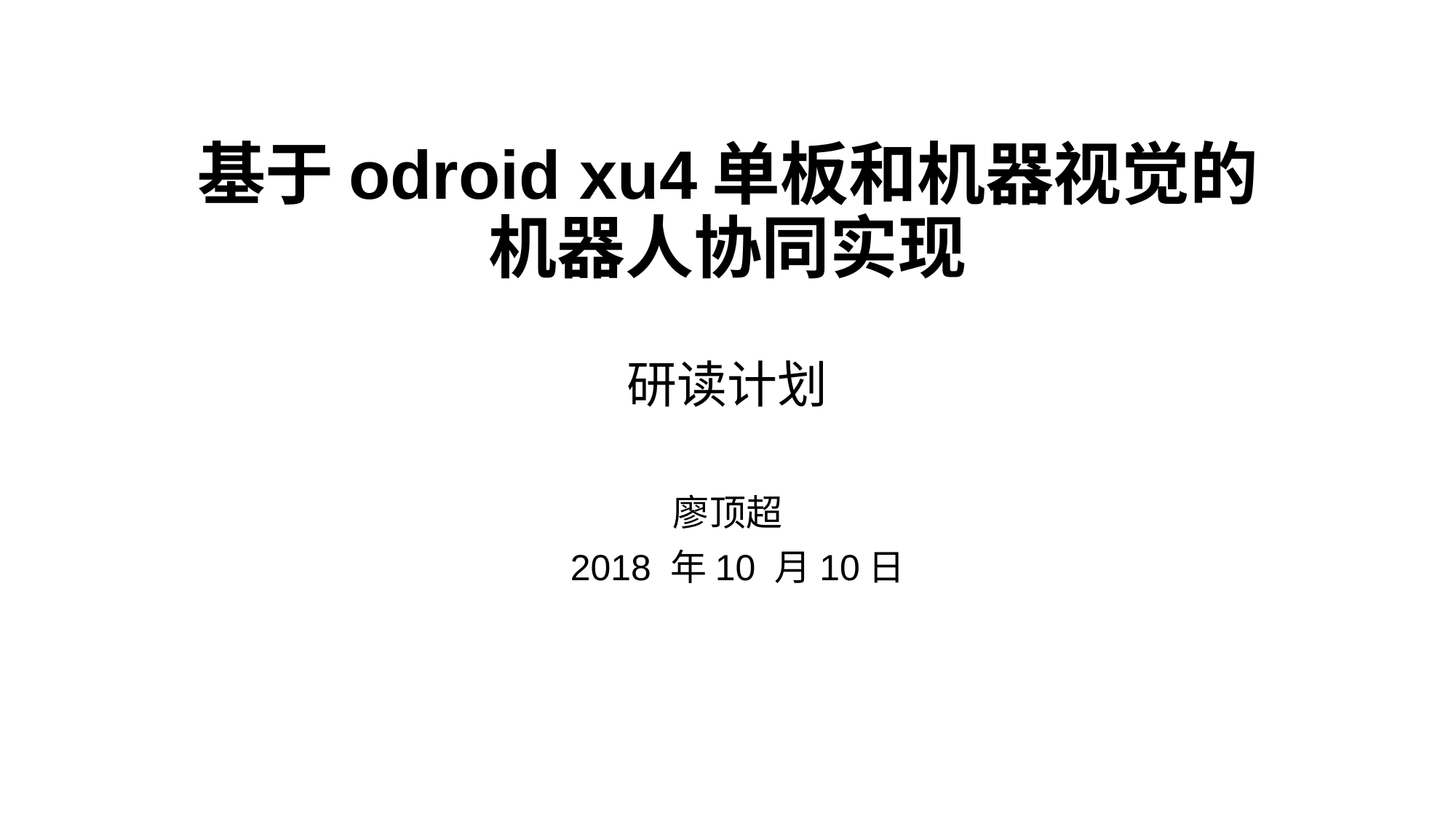

# 基于odroid xu4单板和机器视觉的机器人协同实现 研读计划

廖顶超
  2018 年10 月10日